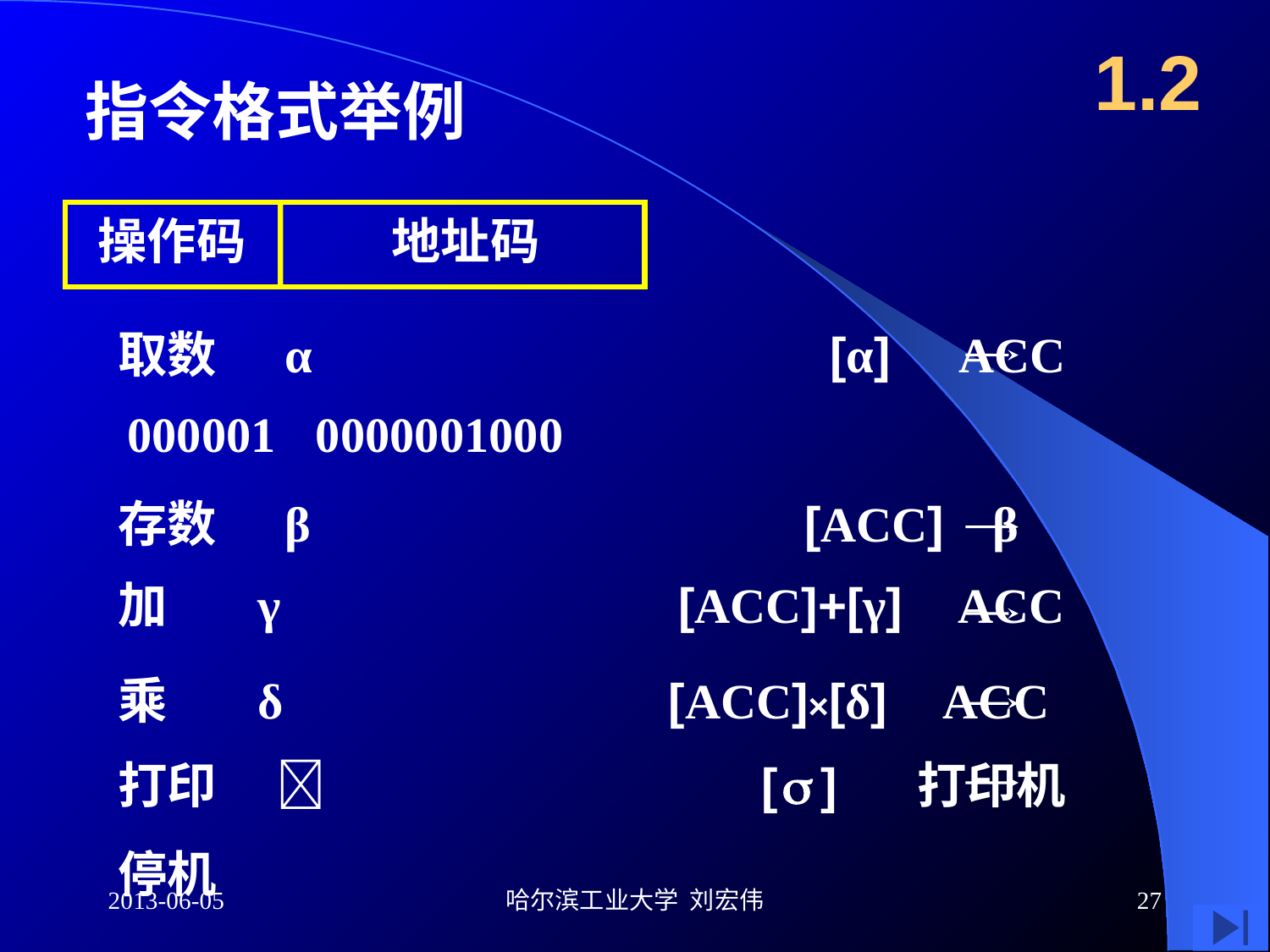

1.2
指令格式举例

操作码
地址码
取数     α
[α]     ACC

000001   0000001000
存数     β
[ACC]    β

加       γ
[ACC]+[γ]    ACC

乘       δ
[ACC]×[δ]    ACC

打印      σ
       [ σ  ]     打印机

停机
2013-06-05
哈尔滨工业大学  刘宏伟
27